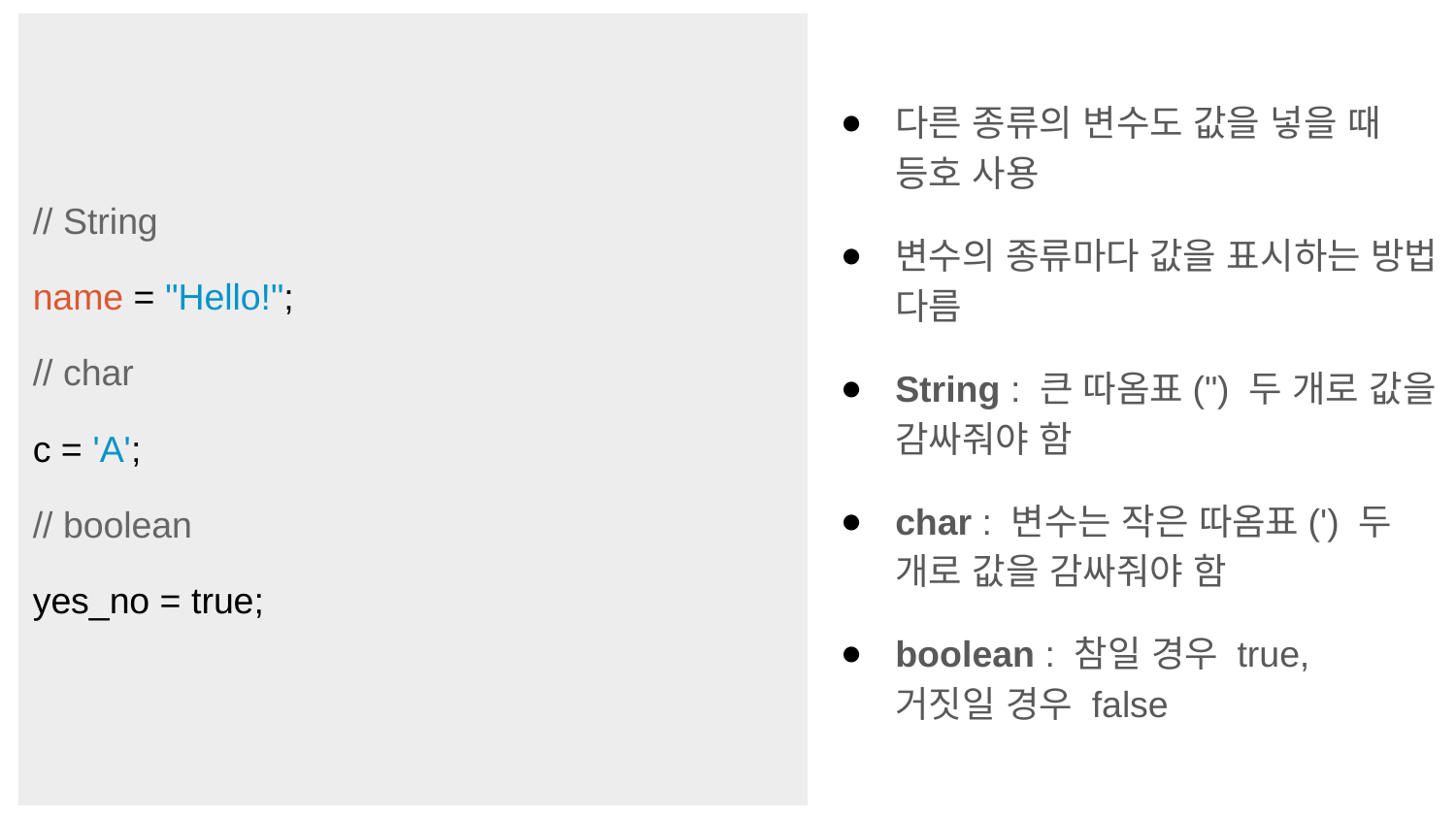

다른 종류의 변수도 값을 넣을 때 등호 사용
변수의 종류마다 값을 표시하는 방법 다름
String : 큰 따옴표(") 두 개로 값을 감싸줘야 함
char : 변수는 작은 따옴표(') 두 개로 값을 감싸줘야 함
boolean : 참일 경우 true,
거짓일 경우 false
// String
name = "Hello!";
// char
c = 'A';
// boolean
yes_no = true;